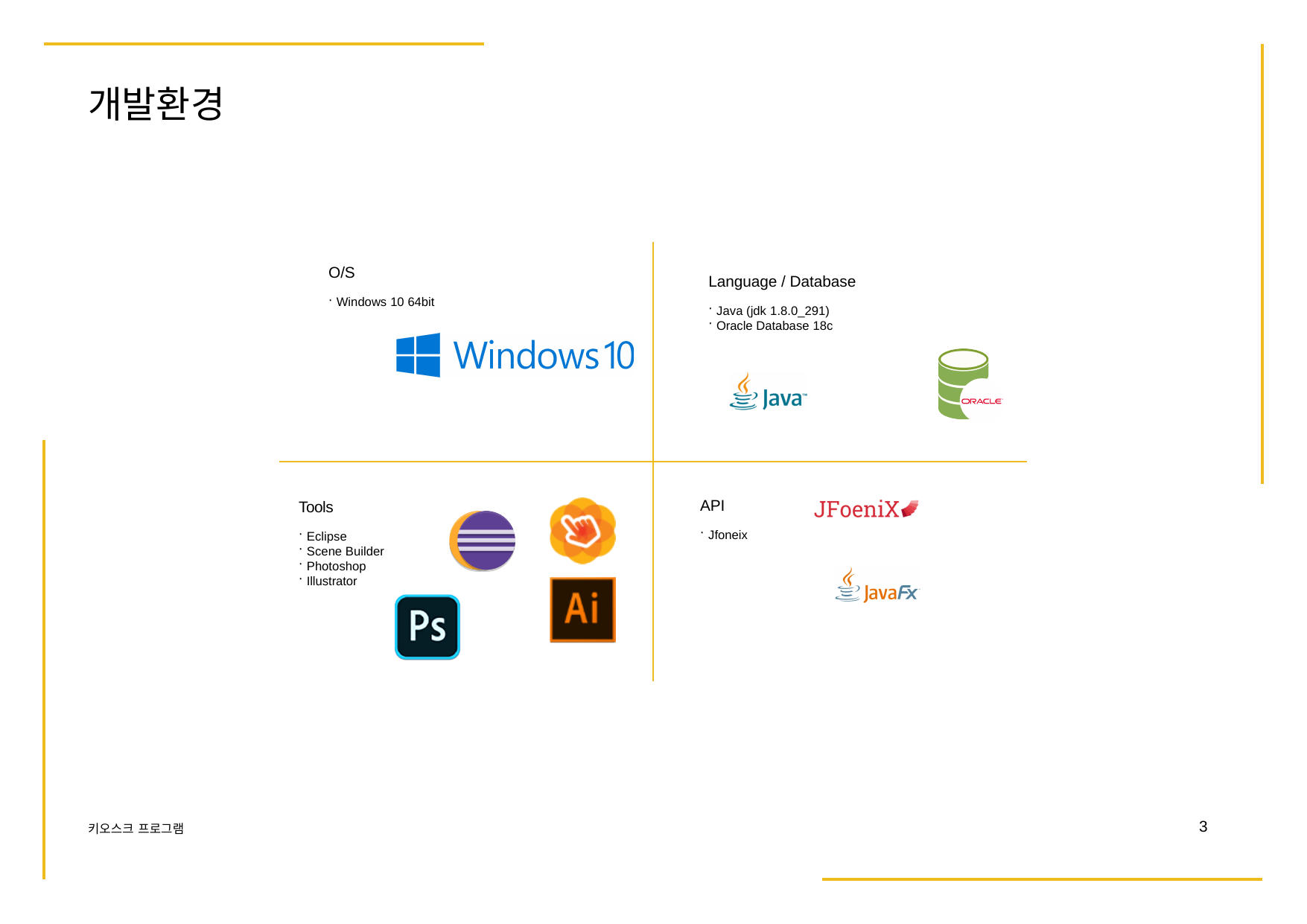

# 개발환경

O/S
Windows 10 64bit
Language / Database
Java (jdk 1.8.0_291)
Oracle Database 18c

API
Jfoneix
Tools
Eclipse
Scene Builder
Photoshop
Illustrator

3
키오스크 프로그램